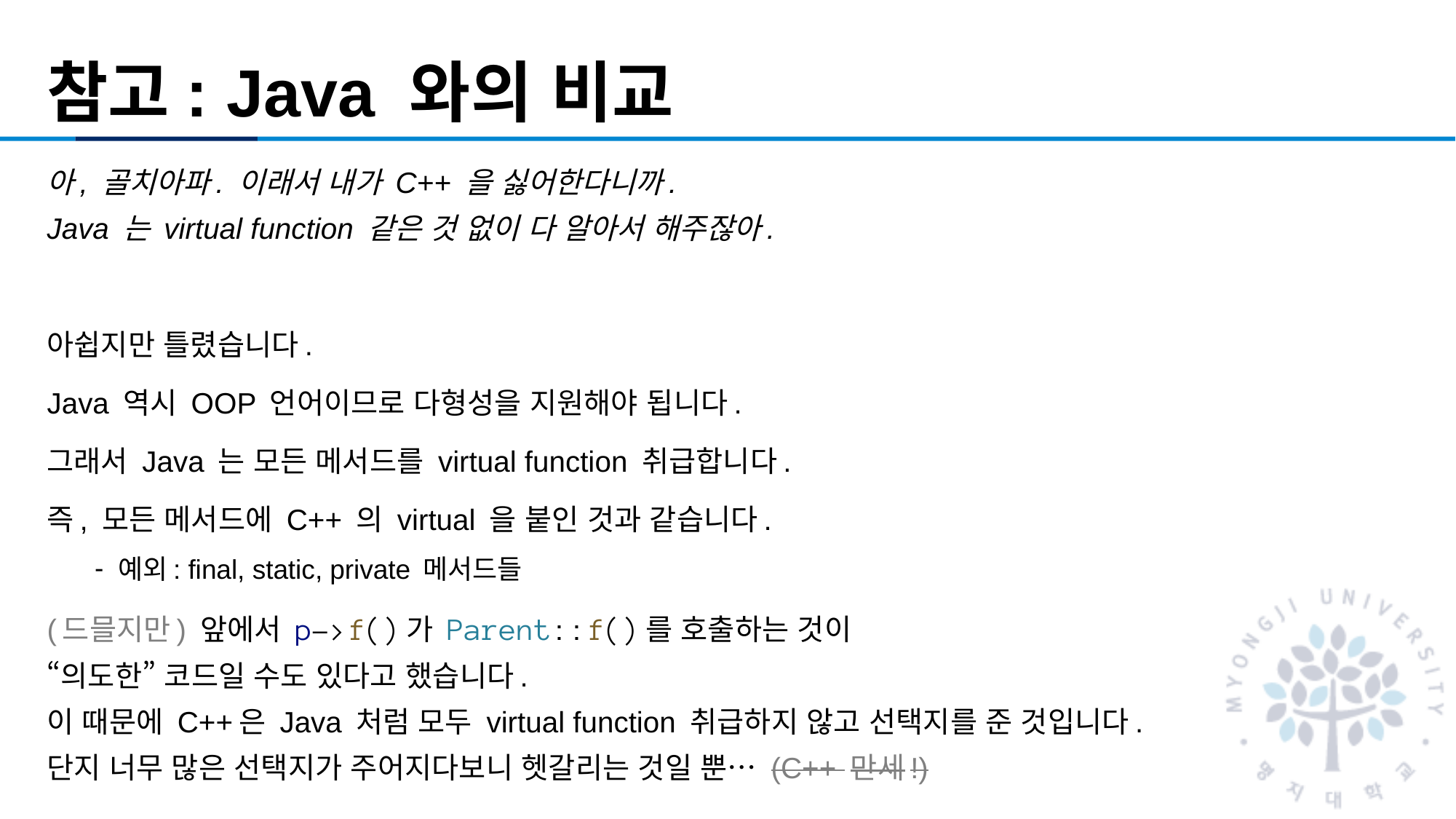

# 참고: Java 와의 비교
아, 골치아파. 이래서 내가 C++ 을 싫어한다니까.
Java 는 virtual function 같은 것 없이 다 알아서 해주잖아.

아쉽지만 틀렸습니다.
Java 역시 OOP 언어이므로 다형성을 지원해야 됩니다.
그래서 Java 는 모든 메서드를 virtual function 취급합니다.
즉, 모든 메서드에 C++ 의 virtual 을 붙인 것과 같습니다.
예외: final, static, private 메서드들
(드믈지만) 앞에서 p->f()가 Parent::f()를 호출하는 것이
“의도한” 코드일 수도 있다고 했습니다.
이 때문에 C++은 Java 처럼 모두 virtual function 취급하지 않고 선택지를 준 것입니다.
단지 너무 많은 선택지가 주어지다보니 헷갈리는 것일 뿐… (C++ 만세!)